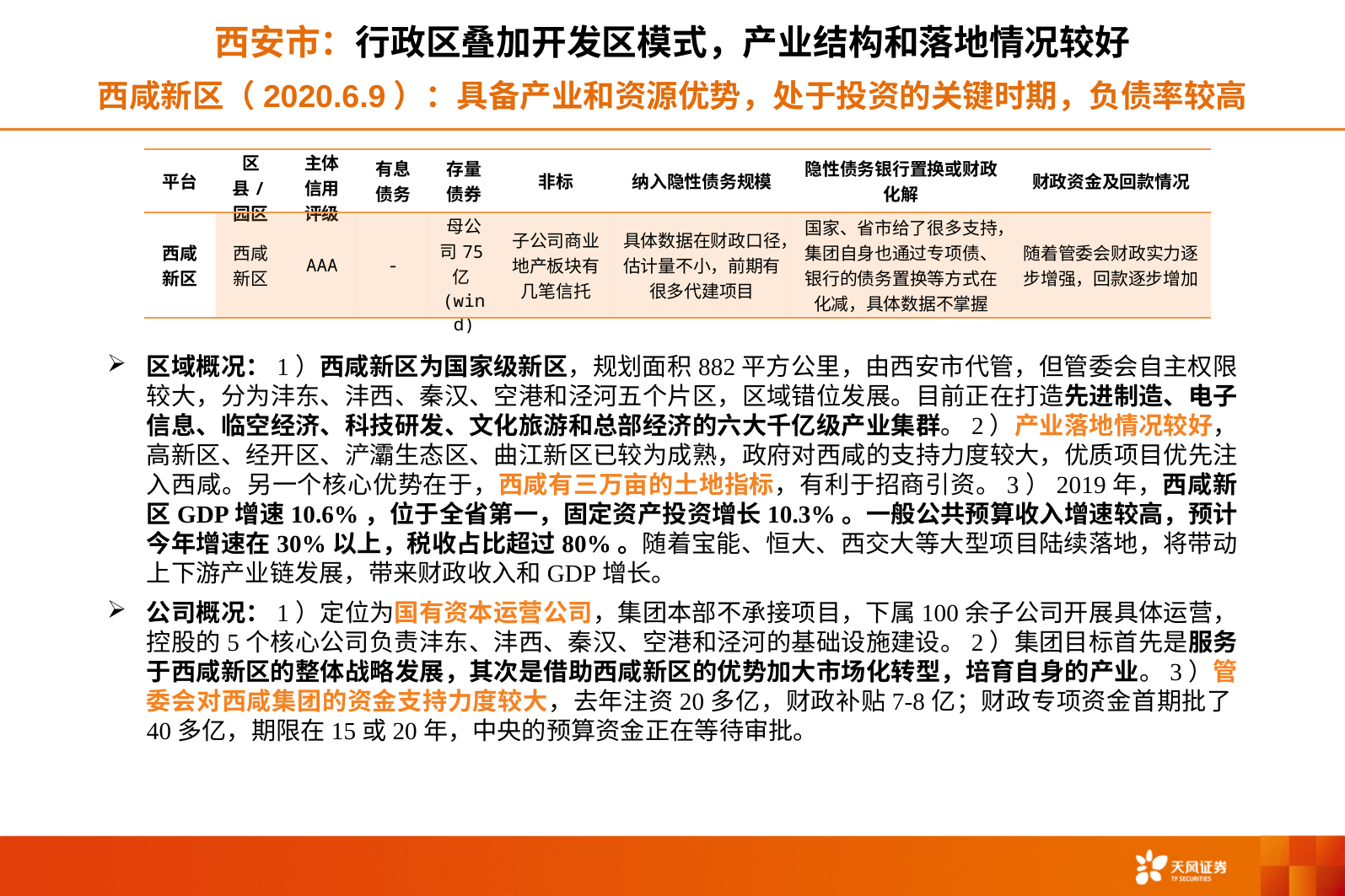

西安市：行政区叠加开发区模式，产业结构和落地情况较好
西咸新区（2020.6.9）：具备产业和资源优势，处于投资的关键时期，负债率较高
| 平台 | 区县/园区 | 主体信用评级 | 有息债务 | 存量债券 | 非标 | 纳入隐性债务规模 | 隐性债务银行置换或财政化解 | 财政资金及回款情况 |
| --- | --- | --- | --- | --- | --- | --- | --- | --- |
| 西咸新区 | 西咸新区 | AAA | - | 母公司75亿(wind) | 子公司商业地产板块有几笔信托 | 具体数据在财政口径，估计量不小，前期有很多代建项目 | 国家、省市给了很多支持，集团自身也通过专项债、银行的债务置换等方式在化减，具体数据不掌握 | 随着管委会财政实力逐步增强，回款逐步增加 |
区域概况：1）西咸新区为国家级新区，规划面积882平方公里，由西安市代管，但管委会自主权限较大，分为沣东、沣西、秦汉、空港和泾河五个片区，区域错位发展。目前正在打造先进制造、电子信息、临空经济、科技研发、文化旅游和总部经济的六大千亿级产业集群。2）产业落地情况较好，高新区、经开区、浐灞生态区、曲江新区已较为成熟，政府对西咸的支持力度较大，优质项目优先注入西咸。另一个核心优势在于，西咸有三万亩的土地指标，有利于招商引资。3）2019年，西咸新区GDP增速10.6%，位于全省第一，固定资产投资增长10.3%。一般公共预算收入增速较高，预计今年增速在30%以上，税收占比超过80%。随着宝能、恒大、西交大等大型项目陆续落地，将带动上下游产业链发展，带来财政收入和GDP增长。
公司概况：1）定位为国有资本运营公司，集团本部不承接项目，下属100余子公司开展具体运营，控股的5个核心公司负责沣东、沣西、秦汉、空港和泾河的基础设施建设。2）集团目标首先是服务于西咸新区的整体战略发展，其次是借助西咸新区的优势加大市场化转型，培育自身的产业。3）管委会对西咸集团的资金支持力度较大，去年注资20多亿，财政补贴7-8亿；财政专项资金首期批了40多亿，期限在15或20年，中央的预算资金正在等待审批。
13